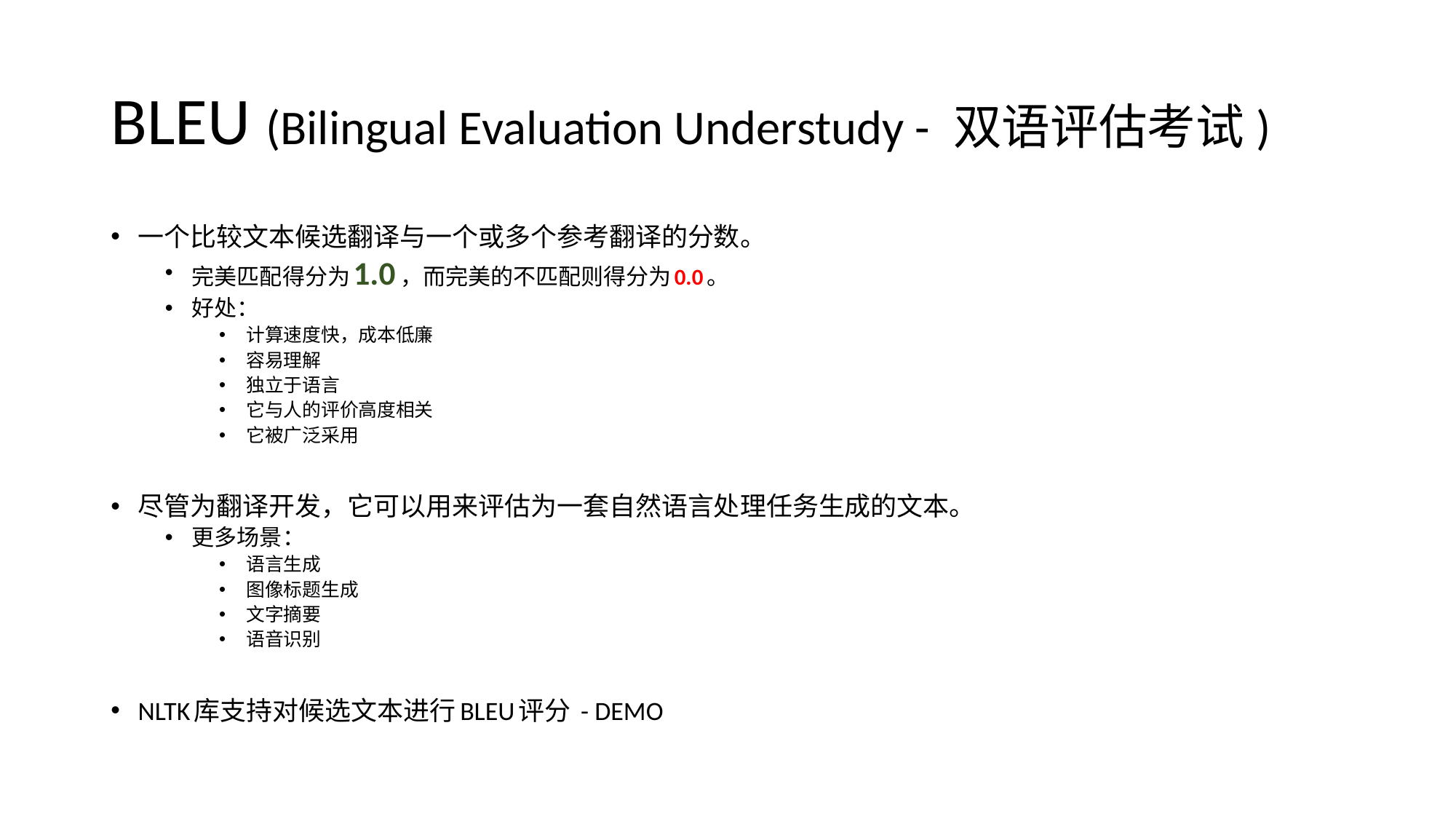

# BLEU (Bilingual Evaluation Understudy - 双语评估考试)
一个比较文本候选翻译与一个或多个参考翻译的分数。
完美匹配得分为1.0，而完美的不匹配则得分为0.0。
好处：
计算速度快，成本低廉
容易理解
独立于语言
它与人的评价高度相关
它被广泛采用

尽管为翻译开发，它可以用来评估为一套自然语言处理任务生成的文本。
更多场景：
语言生成
图像标题生成
文字摘要
语音识别

NLTK库支持对候选文本进行BLEU评分 - DEMO